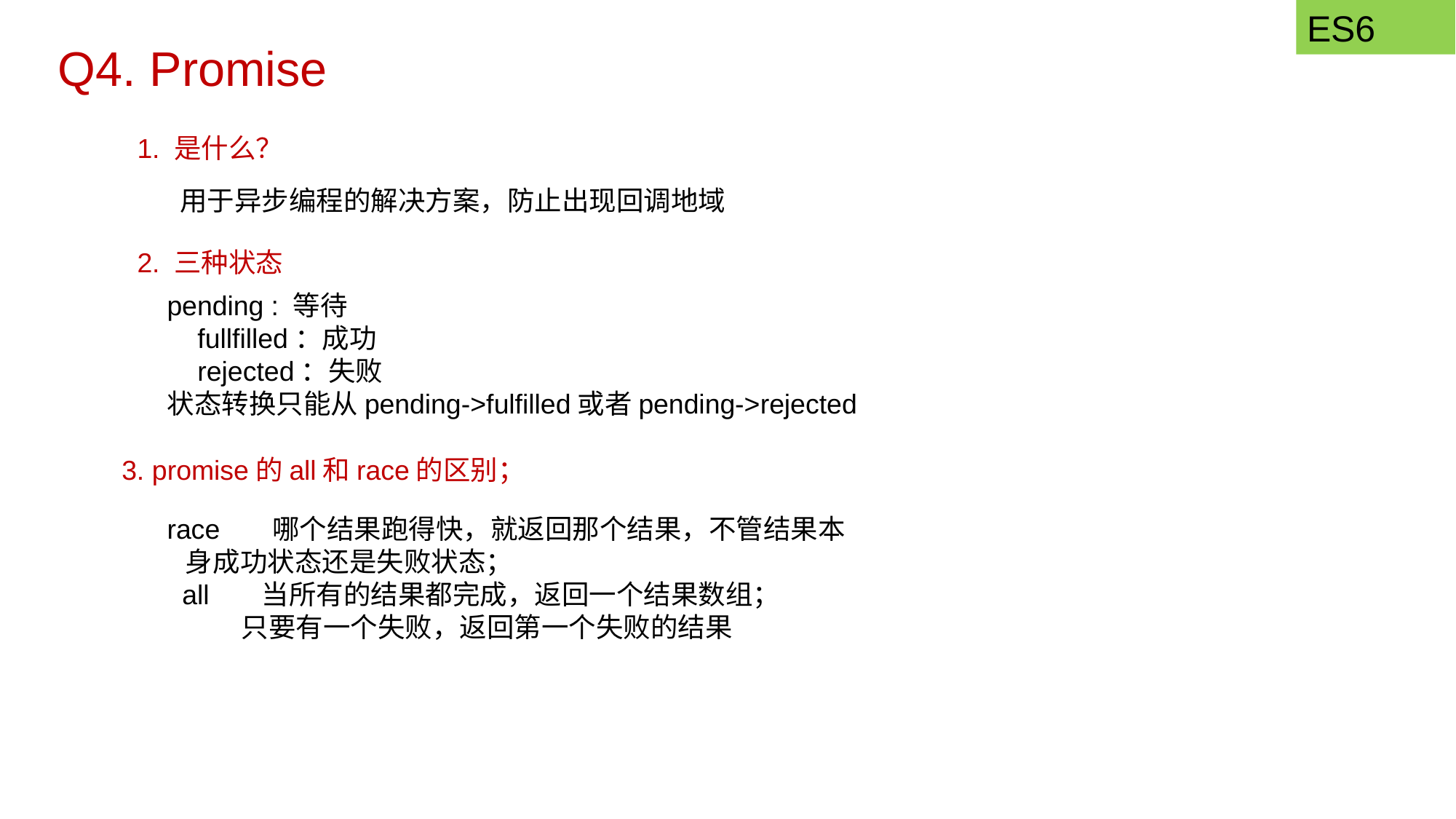

ES6
Q4. Promise
1. 是什么？
 用于异步编程的解决方案，防止出现回调地域
2. 三种状态

pending : 等待
    fullfilled：成功
    rejected：失败
状态转换只能从pending->fulfilled或者pending->rejected
3. promise的all和race的区别；
race      哪个结果跑得快，就返回那个结果，不管结果本        身成功状态还是失败状态；
  all      当所有的结果都完成，返回一个结果数组；
           只要有一个失败，返回第一个失败的结果